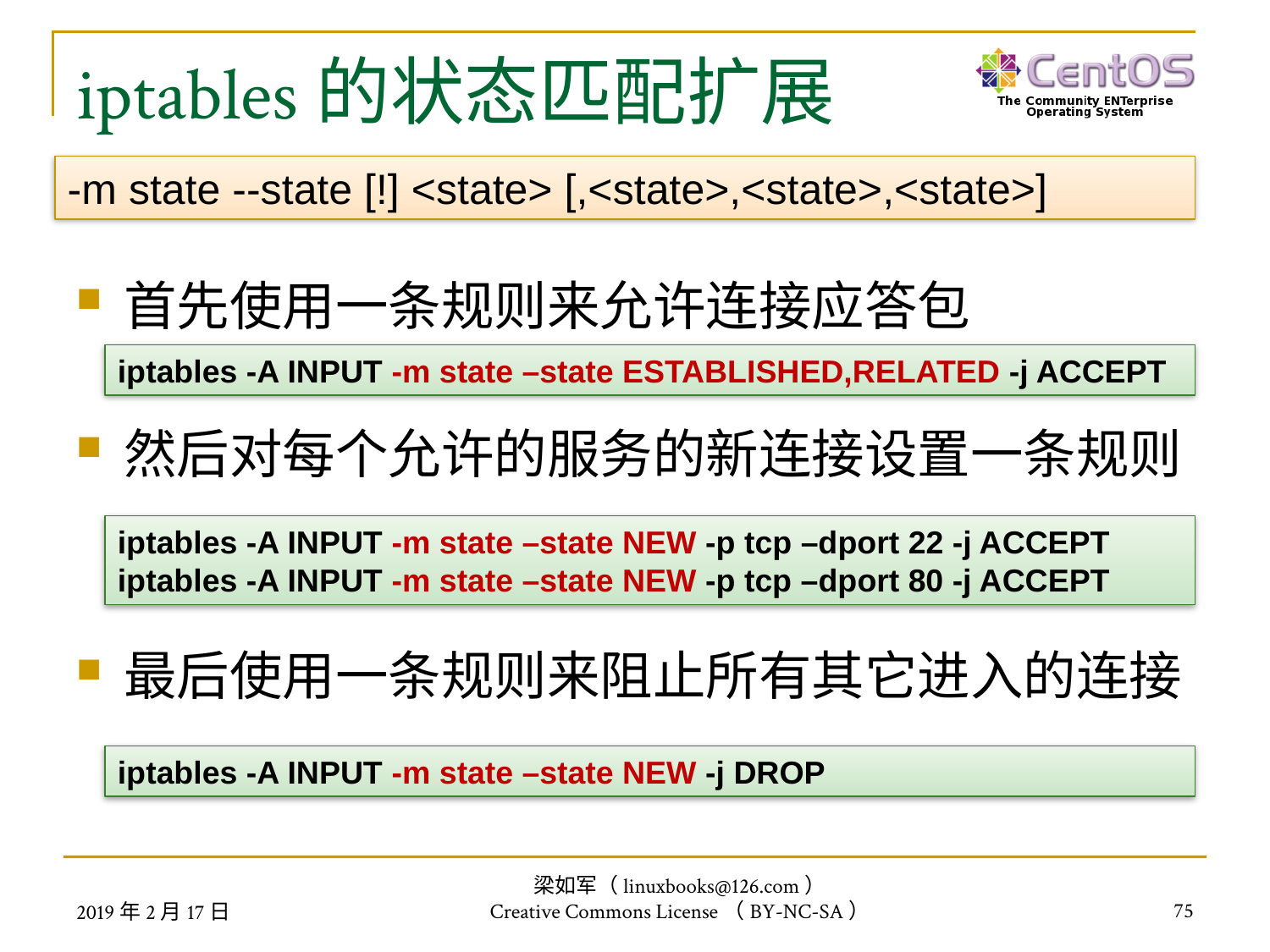

# iptables的状态匹配扩展
-m state --state [!] <state> [,<state>,<state>,<state>]
首先使用一条规则来允许连接应答包

然后对每个允许的服务的新连接设置一条规则

最后使用一条规则来阻止所有其它进入的连接
iptables -A INPUT -m state –state ESTABLISHED,RELATED -j ACCEPT
iptables -A INPUT -m state –state NEW -p tcp –dport 22 -j ACCEPT
iptables -A INPUT -m state –state NEW -p tcp –dport 80 -j ACCEPT
iptables -A INPUT -m state –state NEW -j DROP
梁如军（linuxbooks@126.com）
Creative Commons License（BY-NC-SA）
2019年2月17日
75